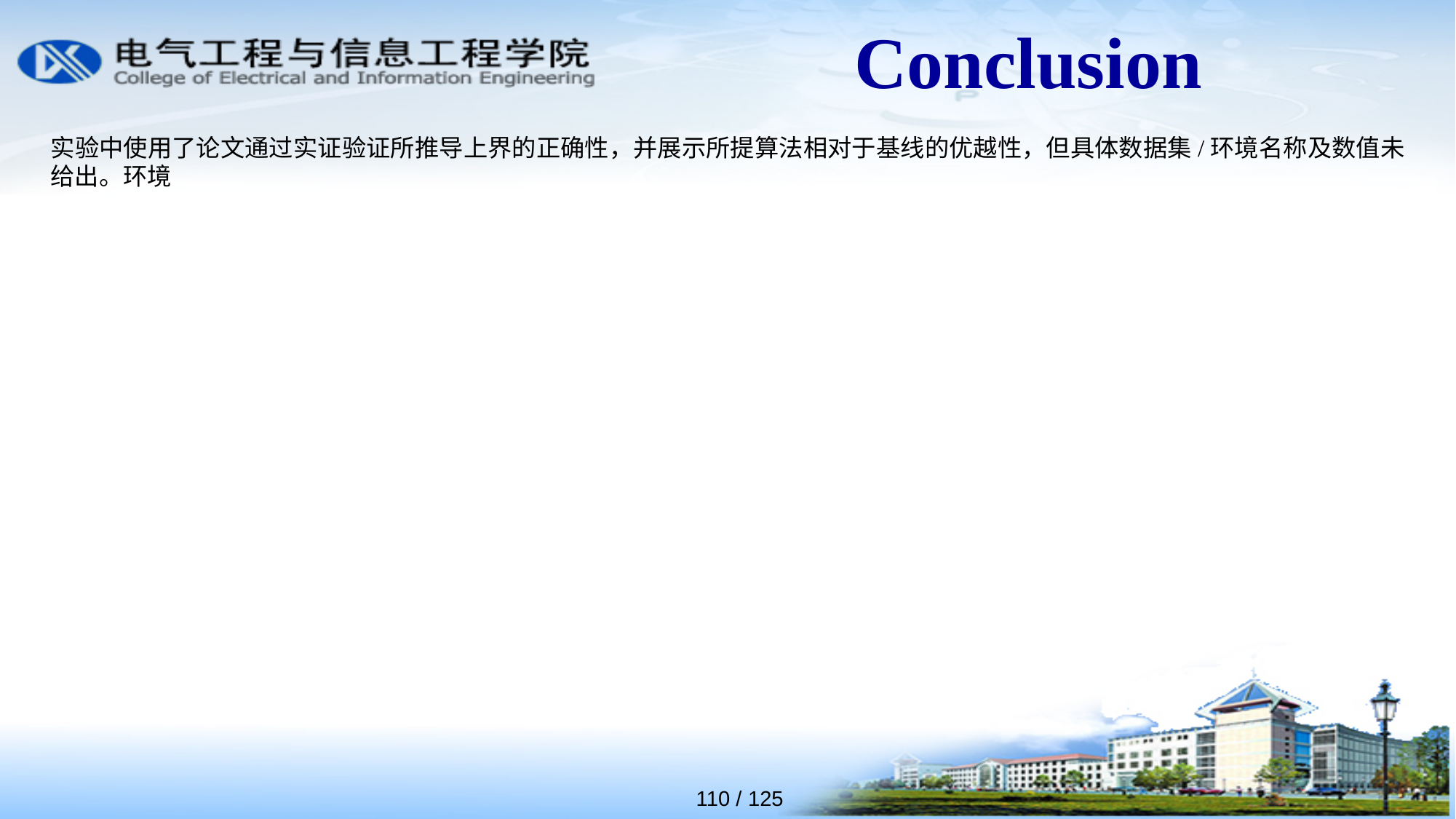

Conclusion
实验中使用了论文通过实证验证所推导上界的正确性，并展示所提算法相对于基线的优越性，但具体数据集/环境名称及数值未给出。环境
110 / 125